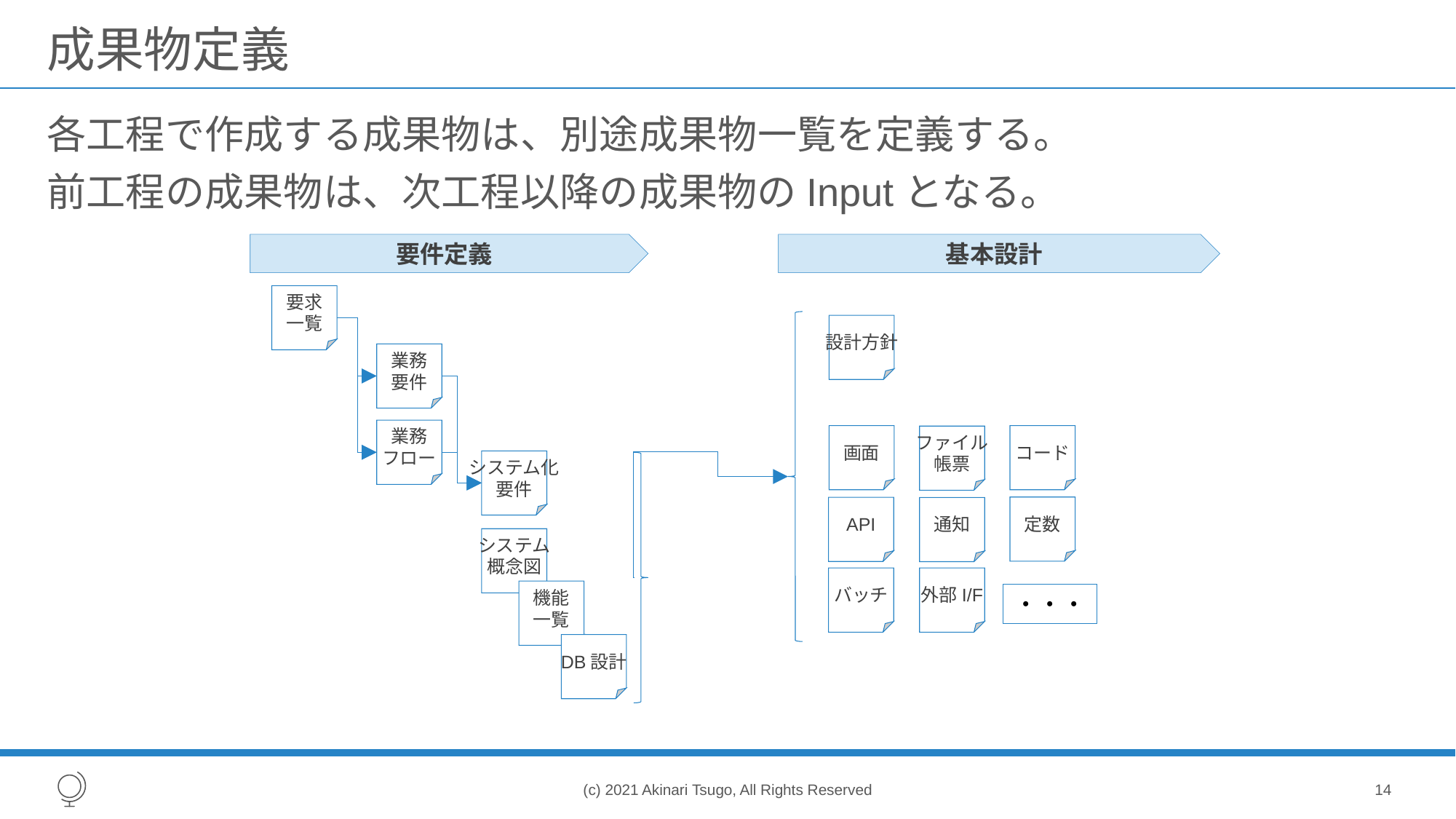

# 成果物定義
各工程で作成する成果物は、別途成果物一覧を定義する。
前工程の成果物は、次工程以降の成果物のInputとなる。
要件定義
基本設計
要求
一覧

設計方針
業務
要件
業務
フロー
画面
コード
ファイル
帳票
システム化
要件

定数
API
通知
システム
概念図
バッチ
外部I/F
機能
一覧
・・・
DB設計